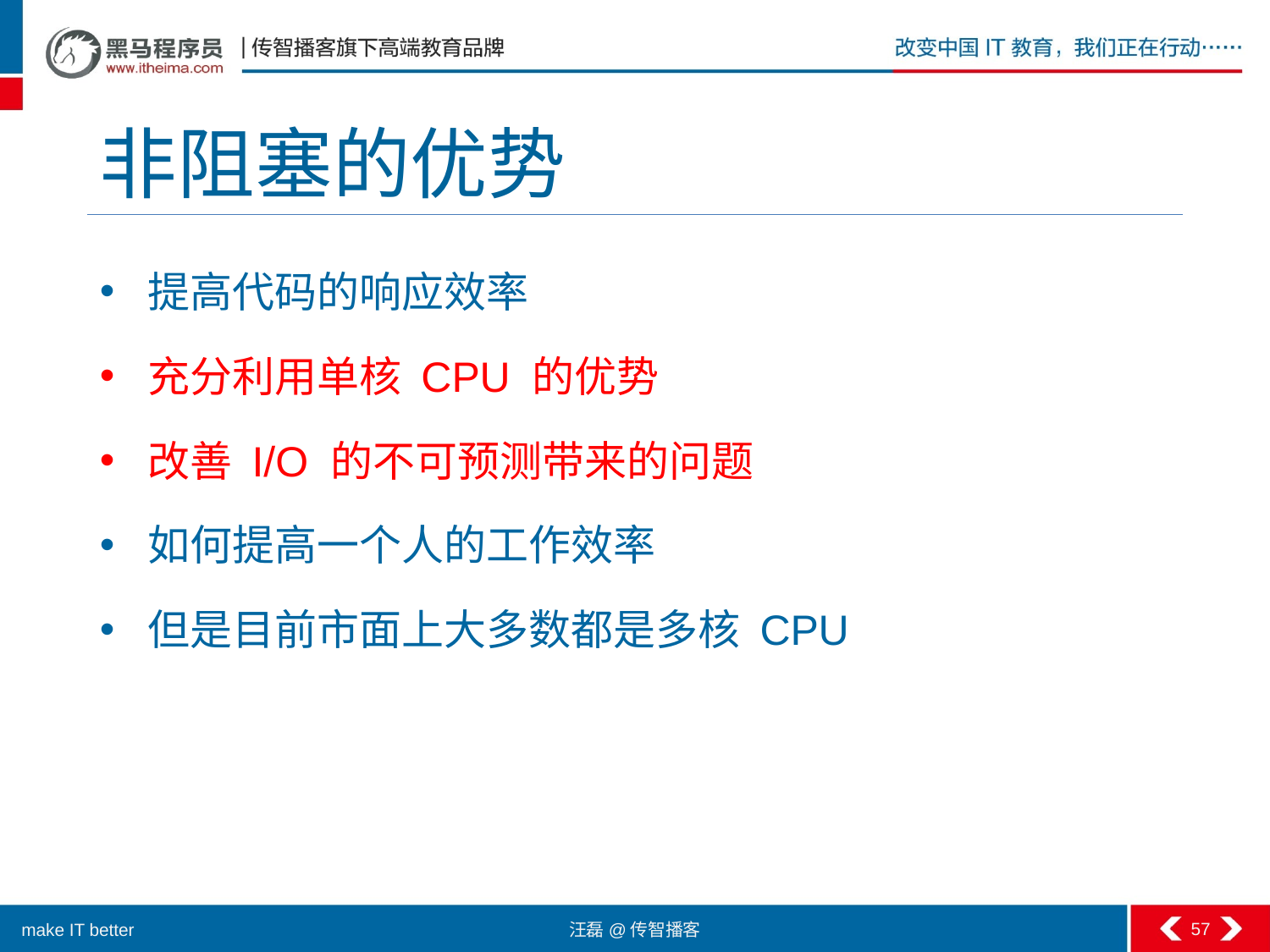

# 非阻塞的优势
提高代码的响应效率
充分利用单核 CPU 的优势
改善 I/O 的不可预测带来的问题
如何提高一个人的工作效率
但是目前市面上大多数都是多核 CPU
57
汪磊@传智播客
make IT better